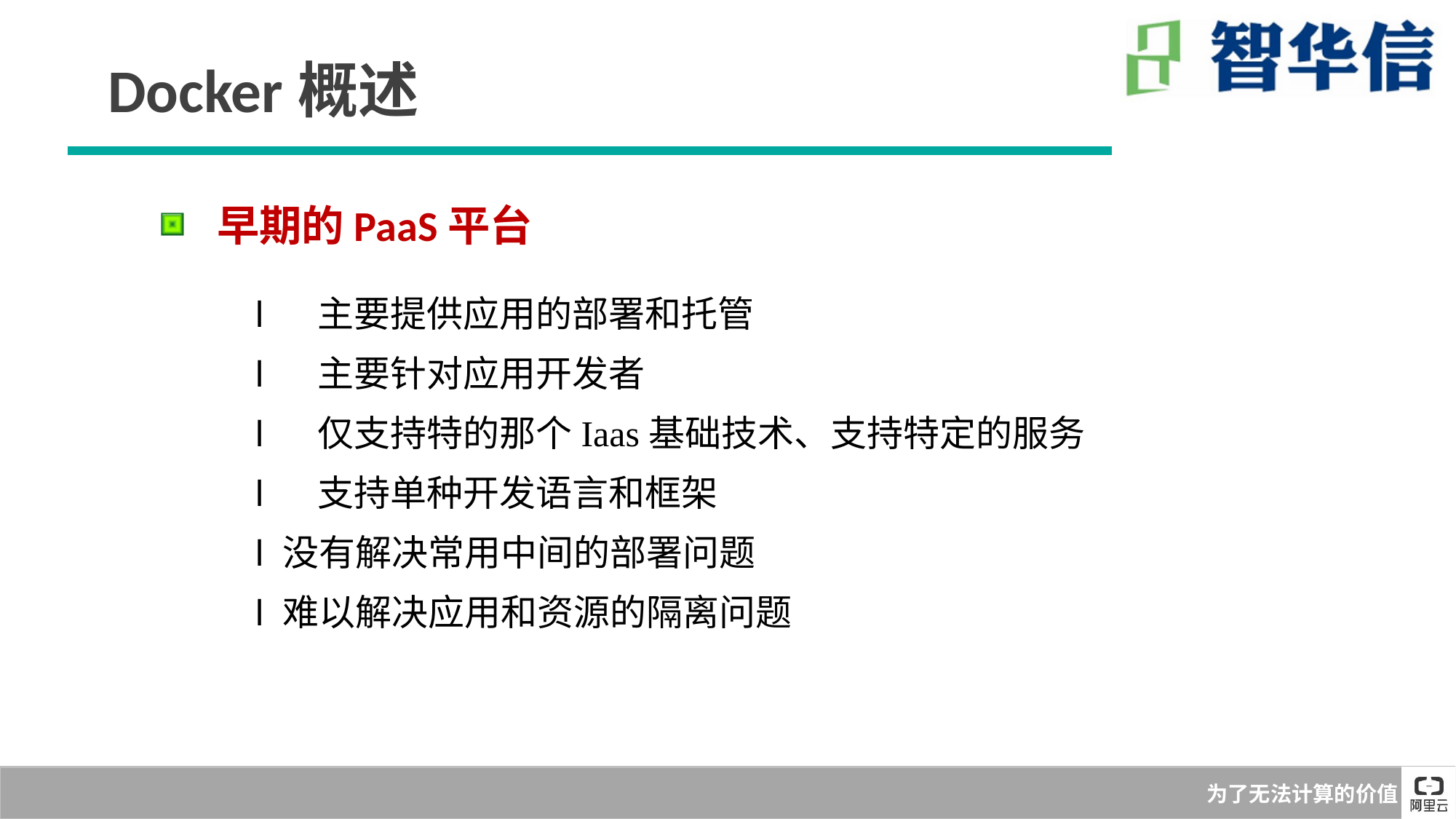

Docker概述
  早期的PaaS平台
l     主要提供应用的部署和托管
l     主要针对应用开发者
l     仅支持特的那个Iaas基础技术、支持特定的服务
l     支持单种开发语言和框架
l 没有解决常用中间的部署问题
l 难以解决应用和资源的隔离问题